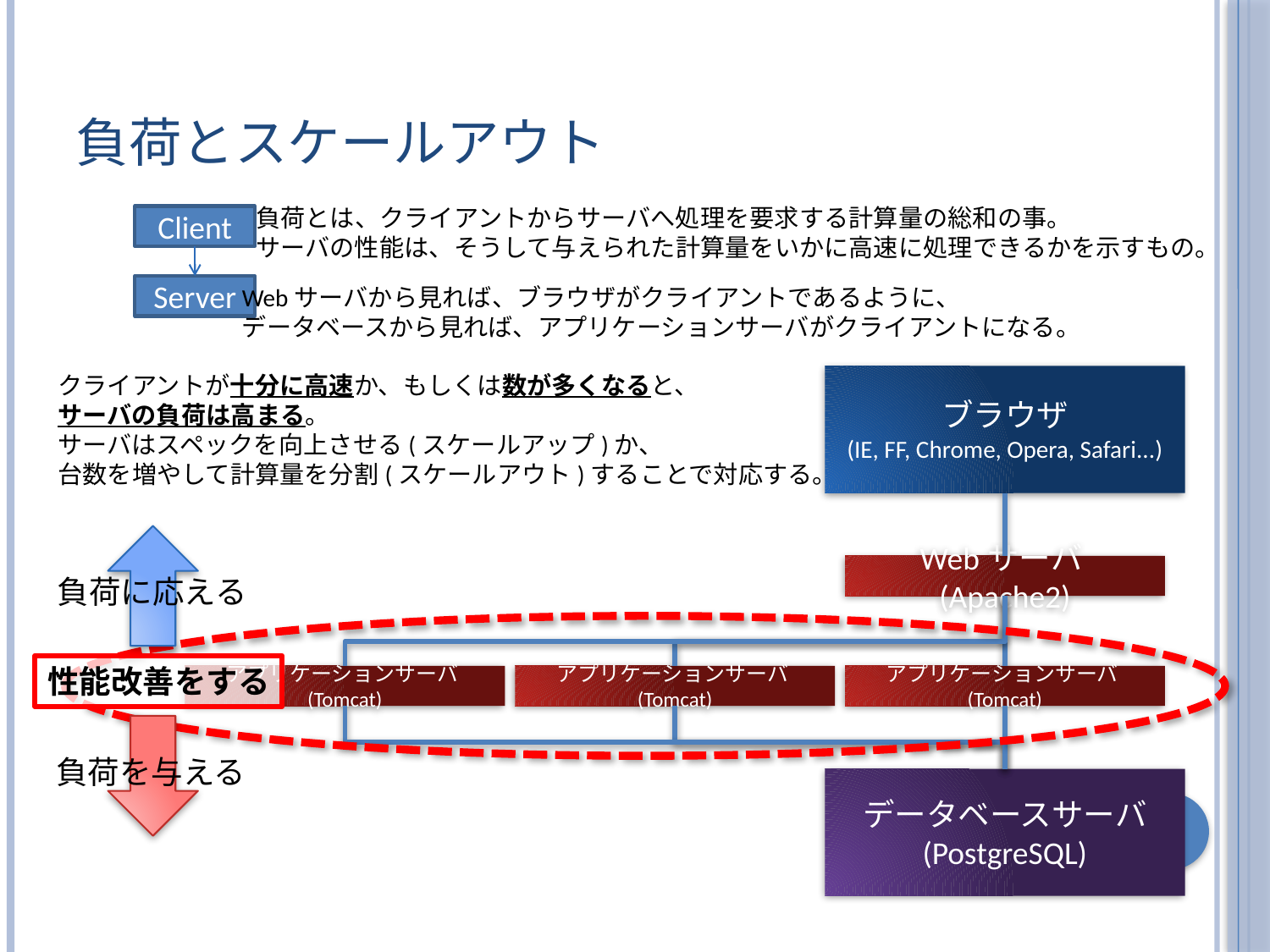

# 負荷とスケールアウト
負荷とは、クライアントからサーバへ処理を要求する計算量の総和の事。
サーバの性能は、そうして与えられた計算量をいかに高速に処理できるかを示すもの。
Client
Server
Webサーバから見れば、ブラウザがクライアントであるように、
データベースから見れば、アプリケーションサーバがクライアントになる。
クライアントが十分に高速か、もしくは数が多くなると、
サーバの負荷は高まる。
サーバはスペックを向上させる(スケールアップ)か、
台数を増やして計算量を分割(スケールアウト)することで対応する。
ブラウザ
(IE, FF, Chrome, Opera, Safari...)

Webサーバ(Apache2)
負荷に応える

性能改善をする
アプリケーションサーバ(Tomcat)
アプリケーションサーバ(Tomcat)
アプリケーションサーバ(Tomcat)

負荷を与える
データベースサーバ
(PostgreSQL)
4